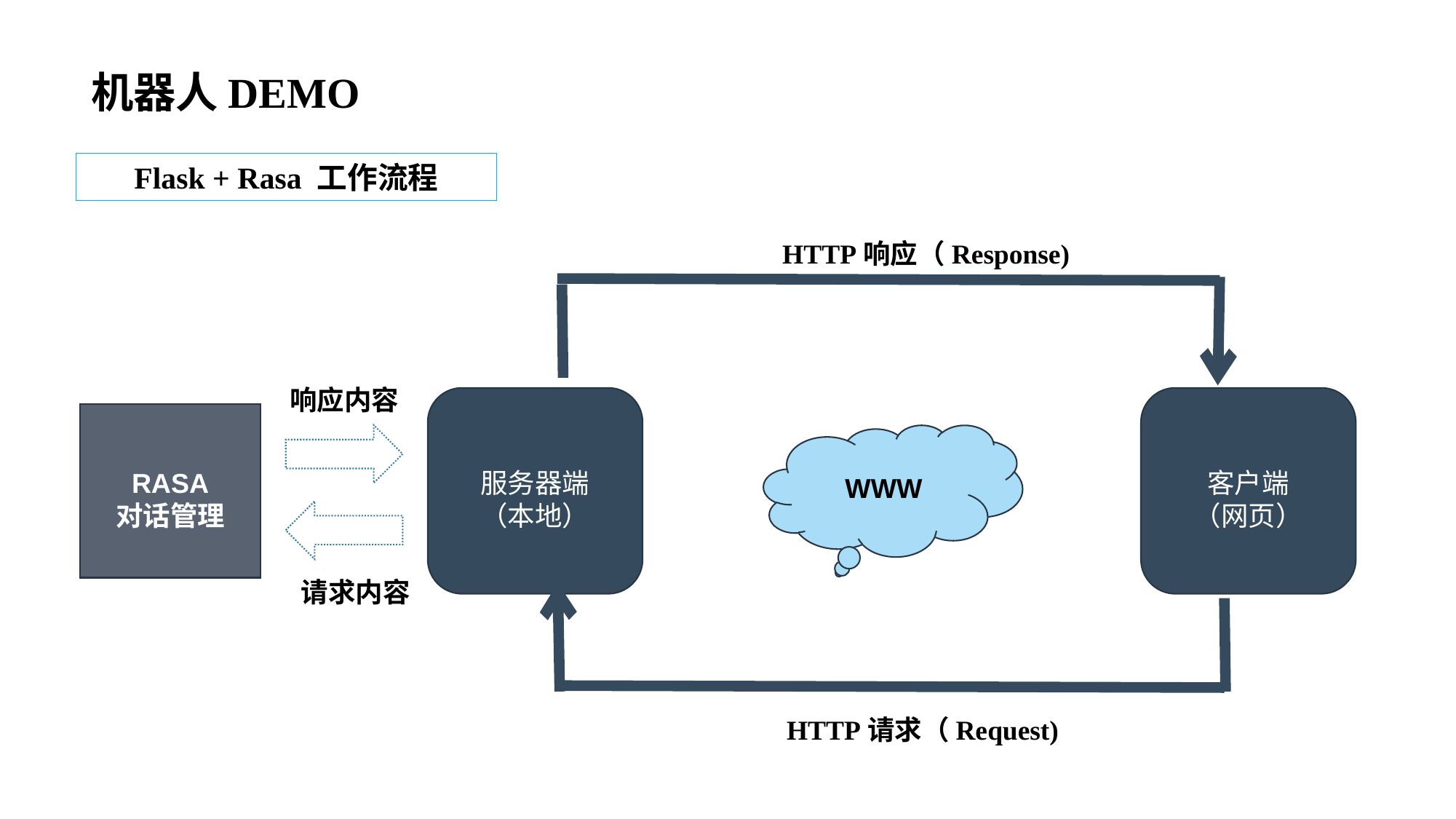

# 机器人DEMO
Flask + Rasa 工作流程
HTTP响应（Response)
响应内容
服务器端
（本地）
客户端
（网页）
RASA
对话管理

WWW

请求内容
HTTP请求（Request)
18